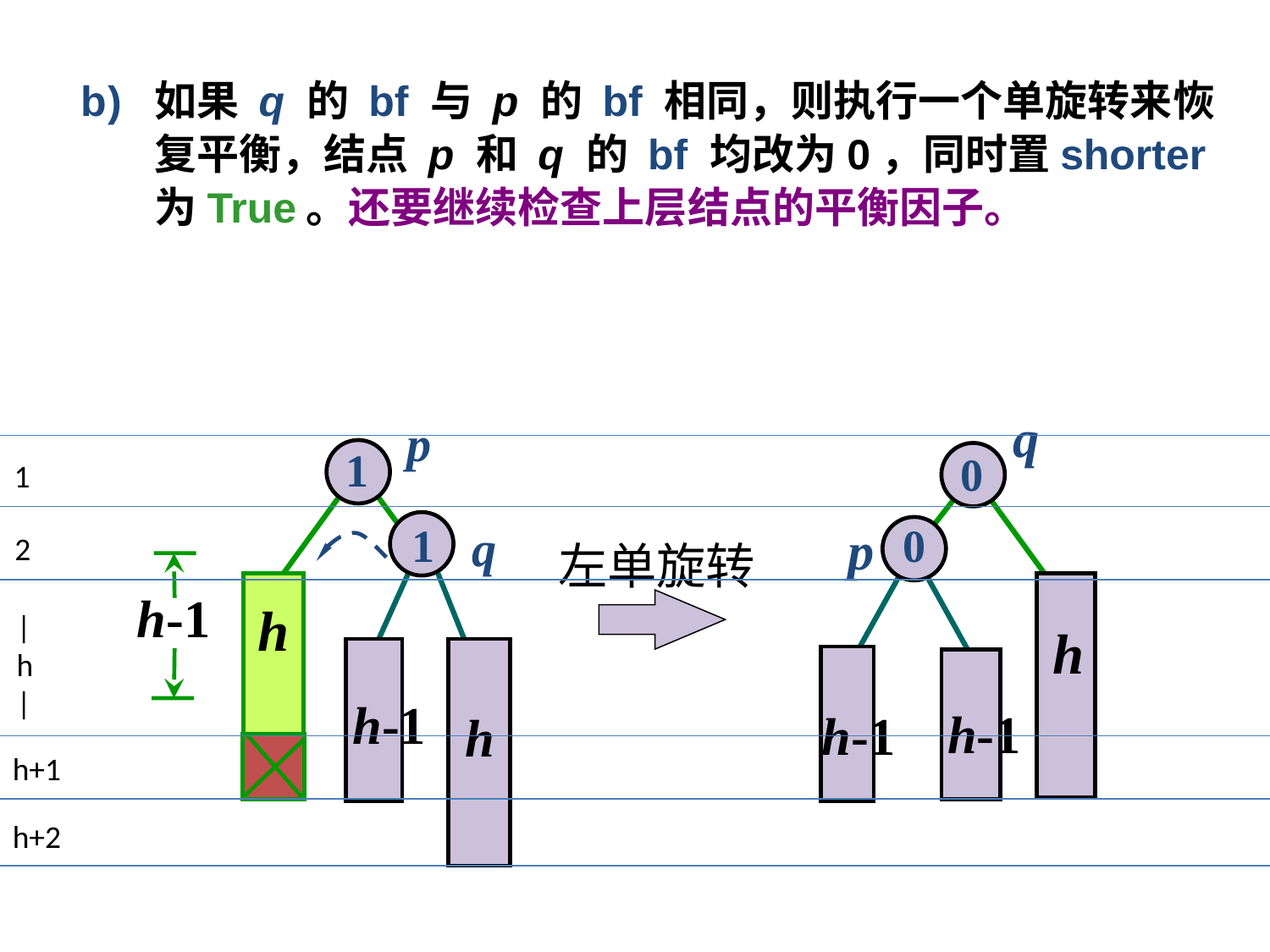

如果 q 的 bf 与 p 的 bf 相同，则执行一个单旋转来恢复平衡，结点 p 和 q 的 bf 均改为0，同时置shorter为True。还要继续检查上层结点的平衡因子。
q
0

0
p

h

h-1
h-1
p
1

1
q

h-1
h

h-1

h

1
2
左单旋转

|
h
|
h+1
h+2